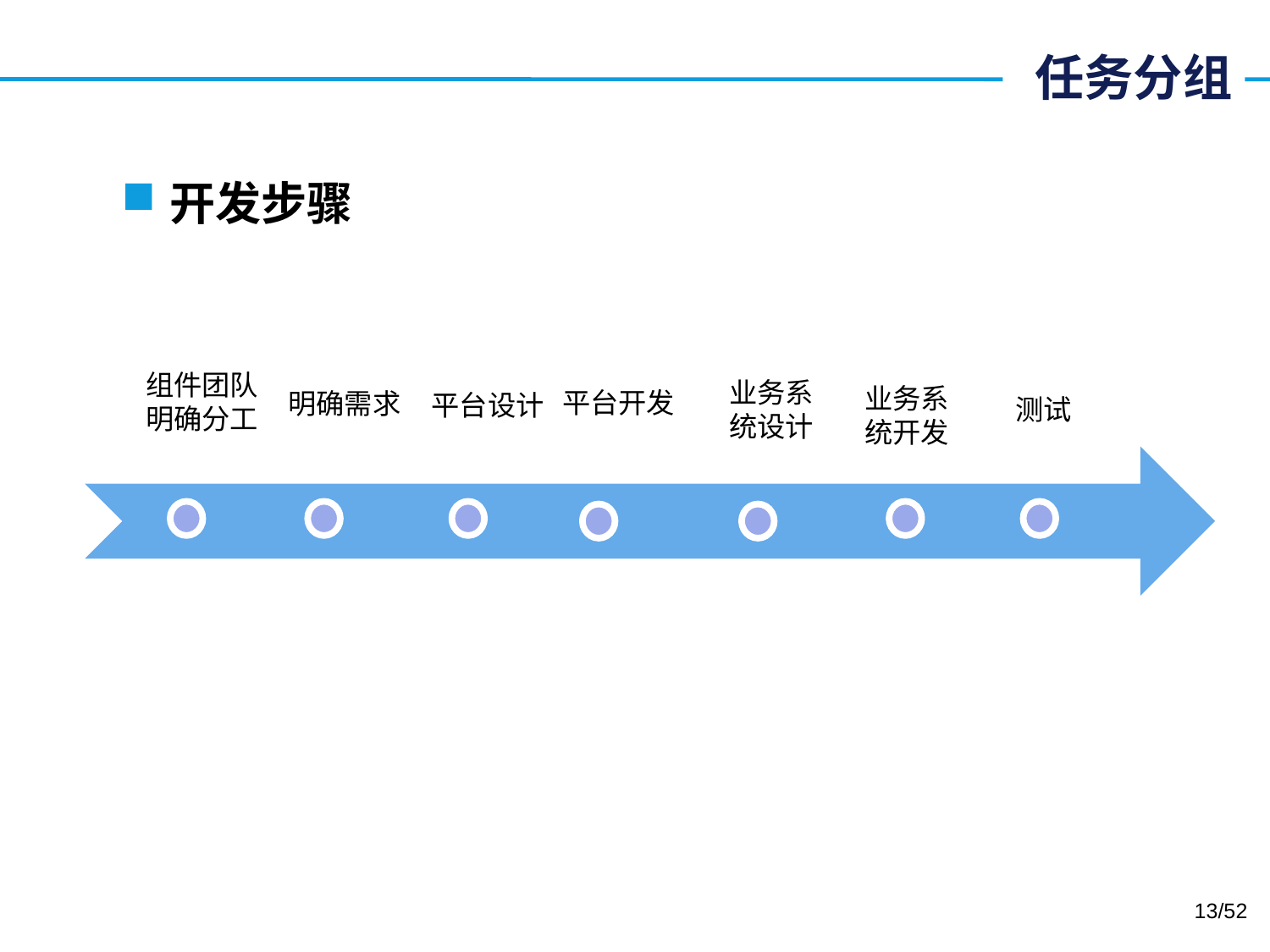

# 任务分组
开发步骤

组件团队
明确分工
业务系统设计
平台开发
明确需求
平台设计
测试

业务系统开发
13/52